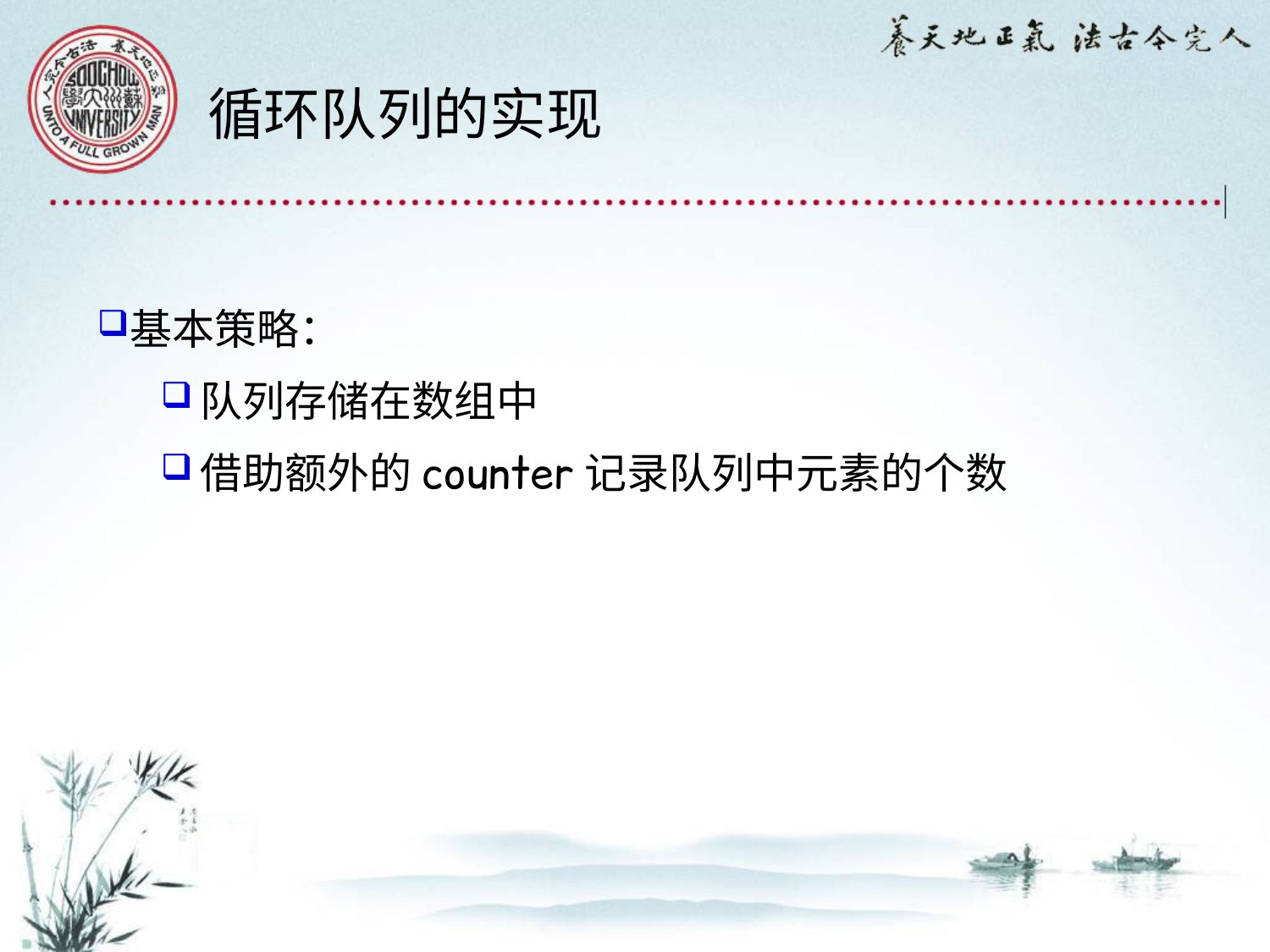

循环队列的实现
基本策略：
队列存储在数组中
借助额外的counter记录队列中元素的个数